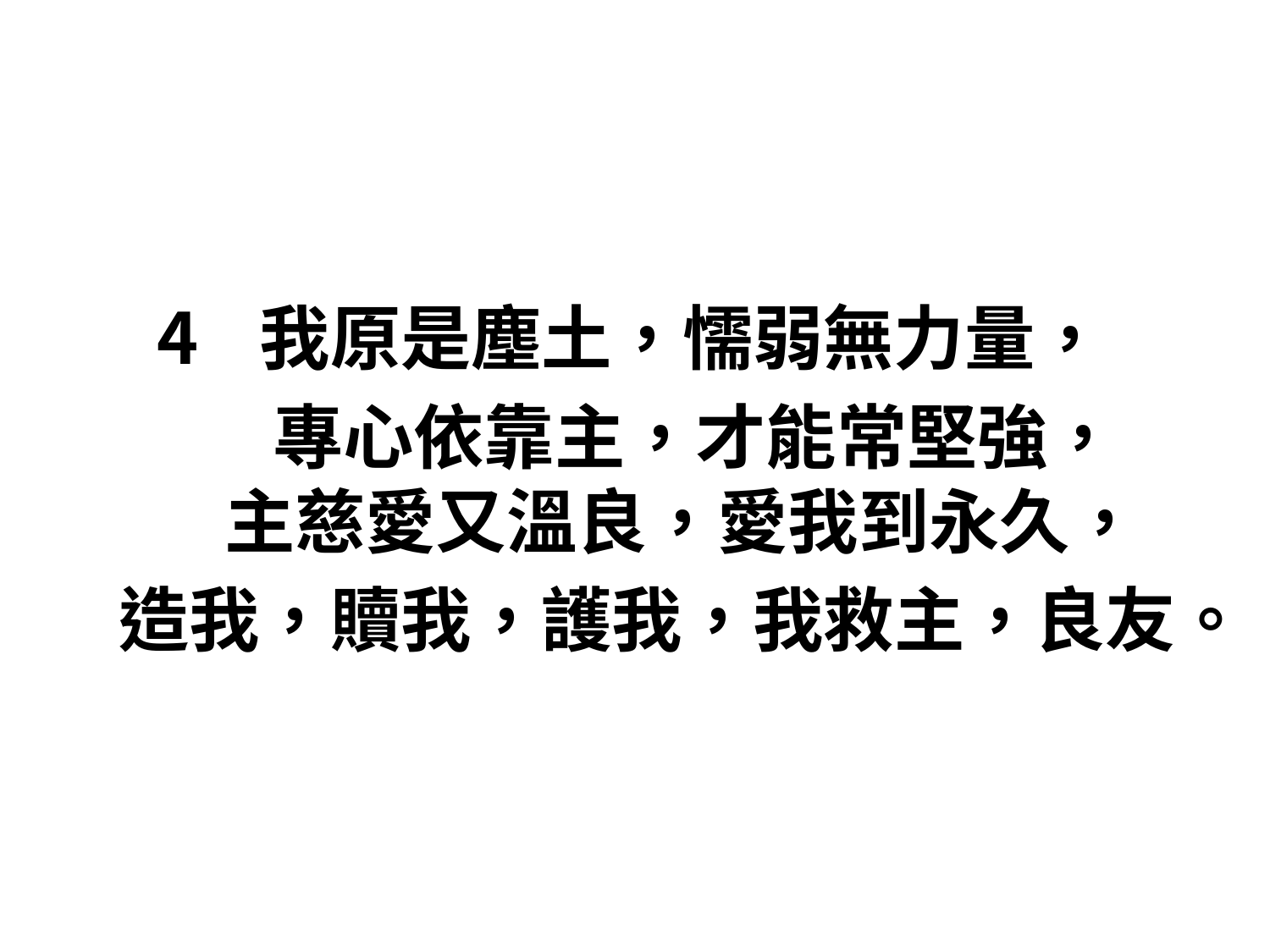

#
我原是塵土，懦弱無力量，
       專心依靠主，才能常堅強，
主慈愛又溫良，愛我到永久，
 造我，贖我，護我，我救主，良友。